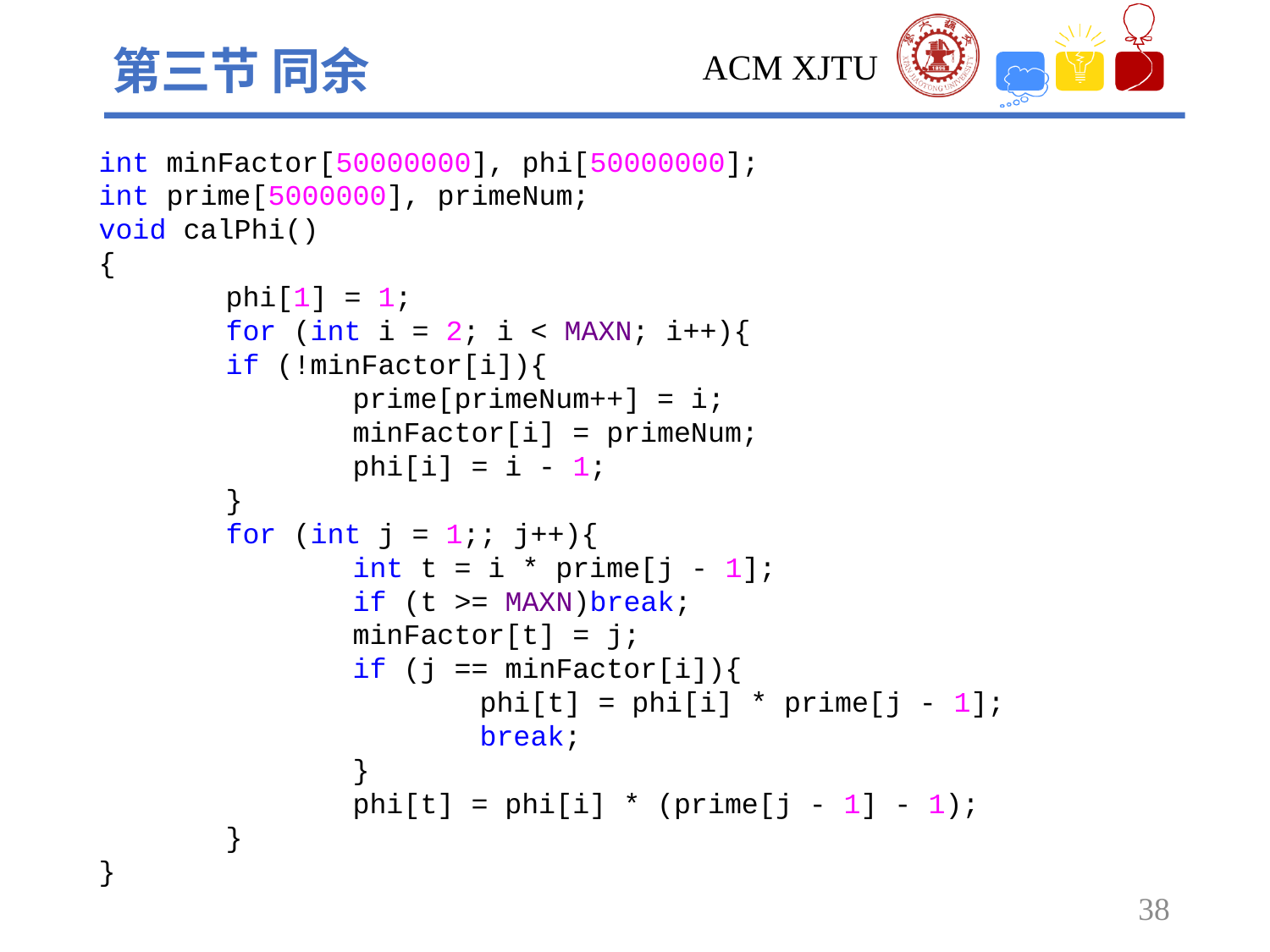

第三节 同余
int minFactor[50000000], phi[50000000];
int prime[5000000], primeNum;
void calPhi()
{
	phi[1] = 1;
	for (int i = 2; i < MAXN; i++){
	if (!minFactor[i]){
		prime[primeNum++] = i;
		minFactor[i] = primeNum;
		phi[i] = i - 1;
	}
	for (int j = 1;; j++){
		int t = i * prime[j - 1];
		if (t >= MAXN)break;
		minFactor[t] = j;
		if (j == minFactor[i]){
			phi[t] = phi[i] * prime[j - 1];
			break;
		}
		phi[t] = phi[i] * (prime[j - 1] - 1);
	}
}
38